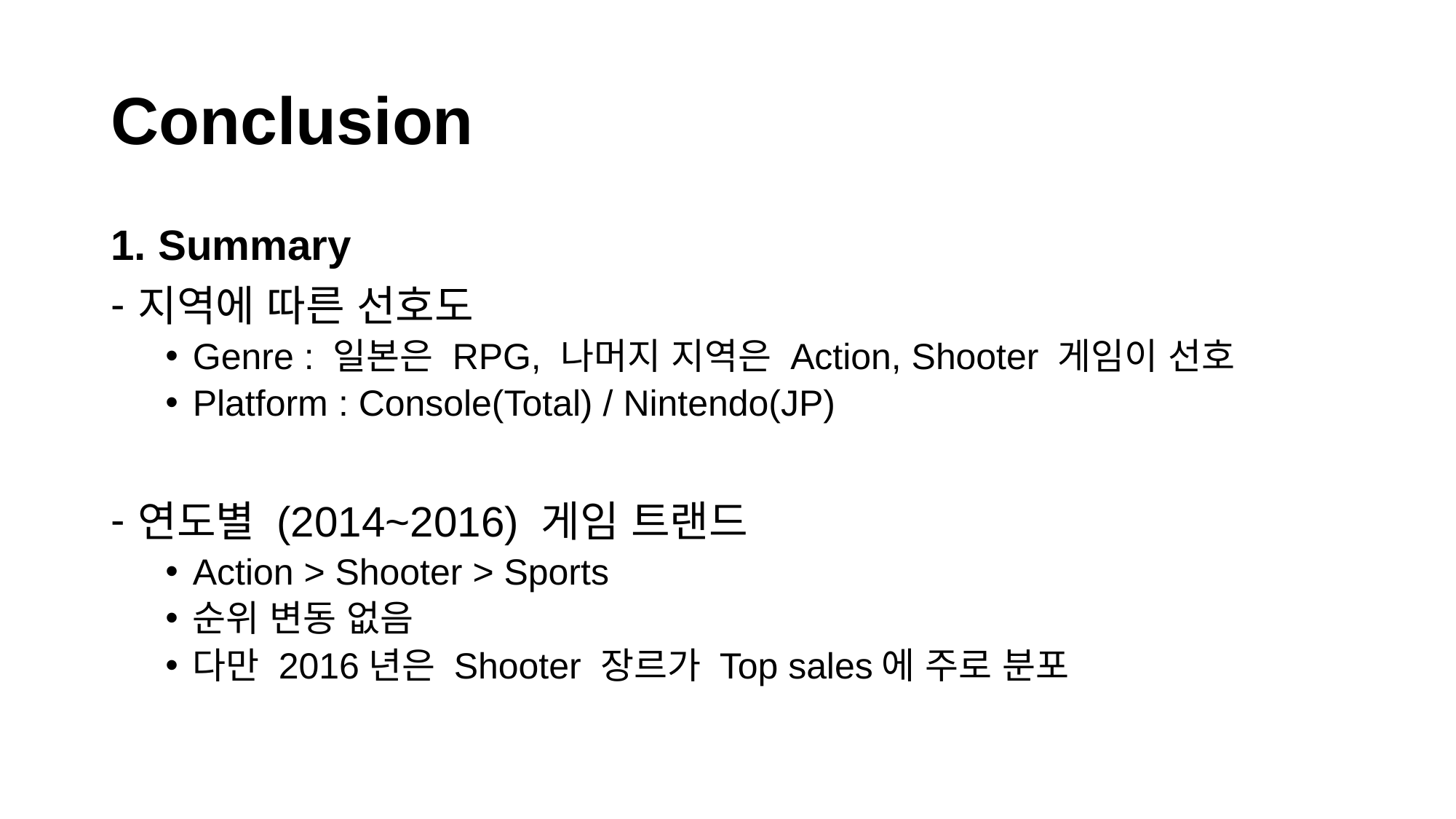

# Conclusion
1. Summary
지역에 따른 선호도
Genre : 일본은 RPG, 나머지 지역은 Action, Shooter 게임이 선호
Platform : Console(Total) / Nintendo(JP)

연도별 (2014~2016) 게임 트랜드
Action > Shooter > Sports
순위 변동 없음
다만 2016년은 Shooter 장르가 Top sales에 주로 분포